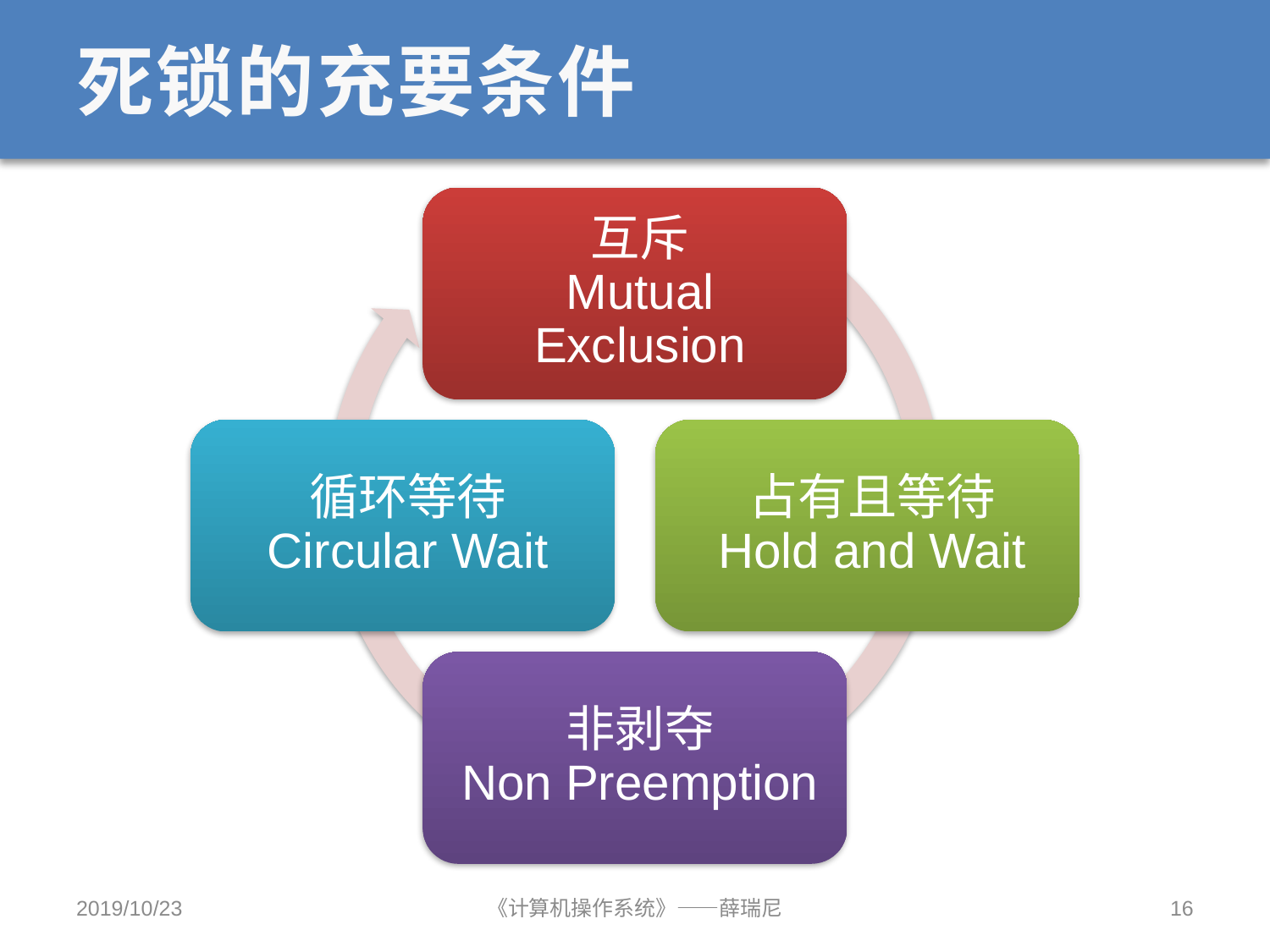

# 死锁的充要条件
互斥
Mutual Exclusion
占有且等待
Hold and Wait
非剥夺
Non Preemption
循环等待
Circular Wait
2019/10/23
《计算机操作系统》——薛瑞尼
16